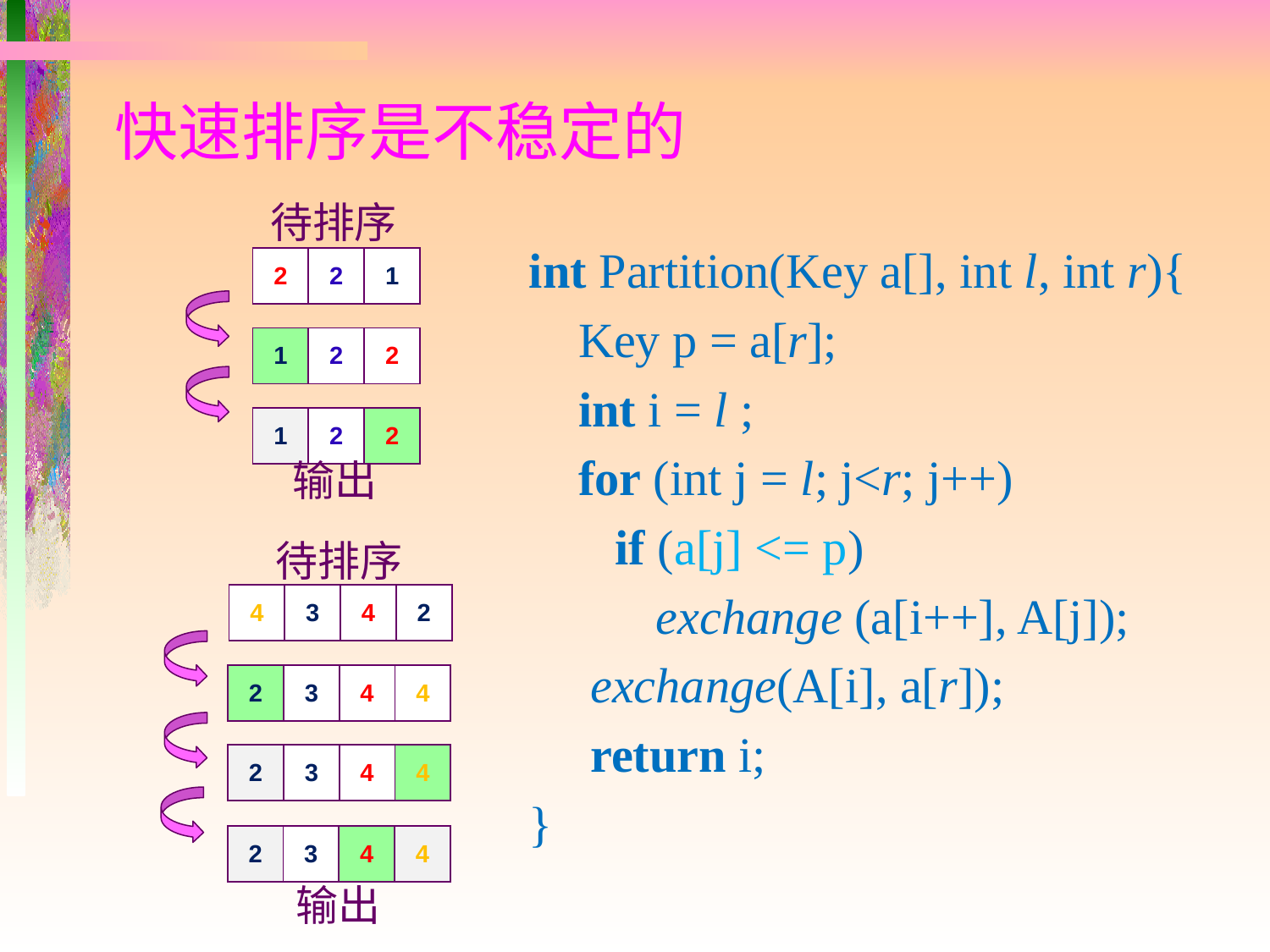

# 快速排序是不稳定的
待排序
int Partition(Key a[], int l, int r){
    Key p = a[r];
    int i = l ;
    for (int j = l; j<r; j++)
       if (a[j] <= p)
	exchange (a[i++], A[j]);
     exchange(A[i], a[r]);
     return i;
}
| 2 | 2 | 1 |
| --- | --- | --- |

| 1 | 2 | 2 |
| --- | --- | --- |

| 1 | 2 | 2 |
| --- | --- | --- |
输出
待排序
| 4 | 3 | 4 | 2 |
| --- | --- | --- | --- |

| 2 | 3 | 4 | 4 |
| --- | --- | --- | --- |

| 2 | 3 | 4 | 4 |
| --- | --- | --- | --- |

| 2 | 3 | 4 | 4 |
| --- | --- | --- | --- |
输出